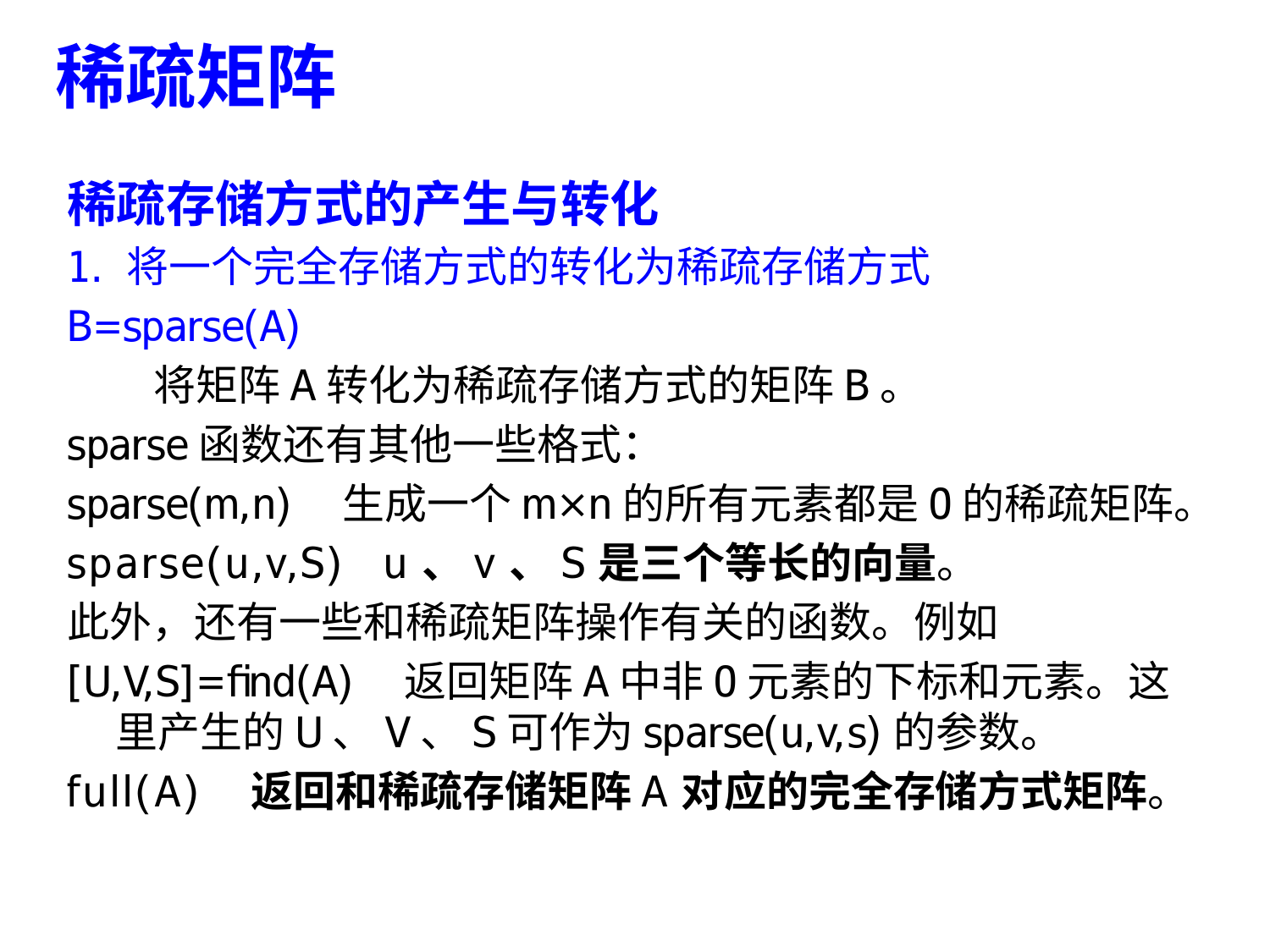

# 稀疏矩阵
稀疏存储方式的产生与转化
1. 将一个完全存储方式的转化为稀疏存储方式
B=sparse(A)
        将矩阵A转化为稀疏存储方式的矩阵B。
sparse函数还有其他一些格式：
sparse(m,n)   生成一个m×n的所有元素都是0的稀疏矩阵。
sparse(u,v,S)   u、v、S是三个等长的向量。
此外，还有一些和稀疏矩阵操作有关的函数。例如
[U,V,S]=find(A)   返回矩阵A中非0元素的下标和元素。这里产生的U、V、S可作为sparse(u,v,s)的参数。
full(A)   返回和稀疏存储矩阵A对应的完全存储方式矩阵。
72